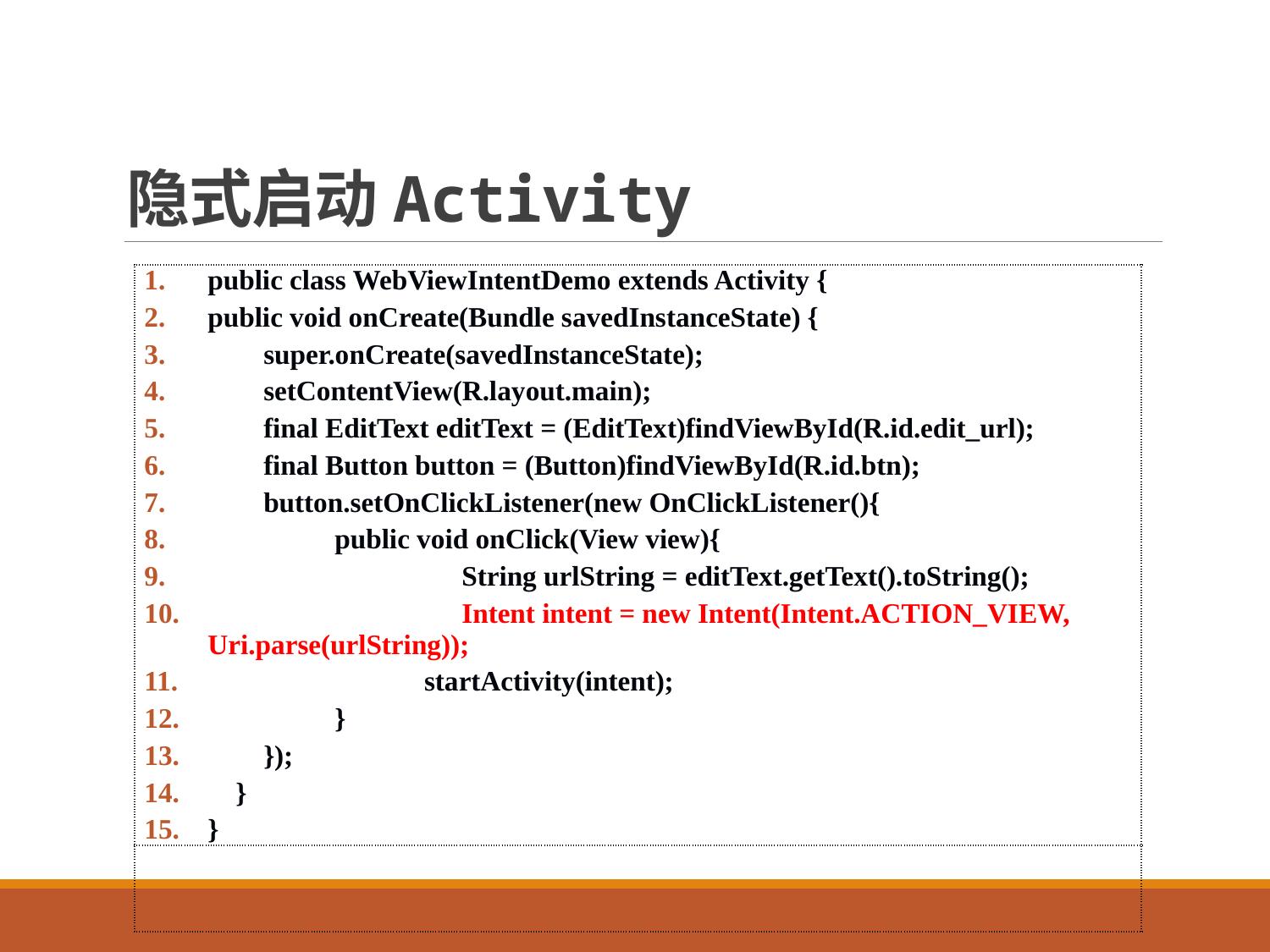

# 隐式启动Activity
| public class WebViewIntentDemo extends Activity { public void onCreate(Bundle savedInstanceState) { super.onCreate(savedInstanceState); setContentView(R.layout.main); final EditText editText = (EditText)findViewById(R.id.edit\_url); final Button button = (Button)findViewById(R.id.btn); button.setOnClickListener(new OnClickListener(){ public void onClick(View view){ String urlString = editText.getText().toString(); Intent intent = new Intent(Intent.ACTION\_VIEW, Uri.parse(urlString)); startActivity(intent); } }); } } |
| --- |
|  |